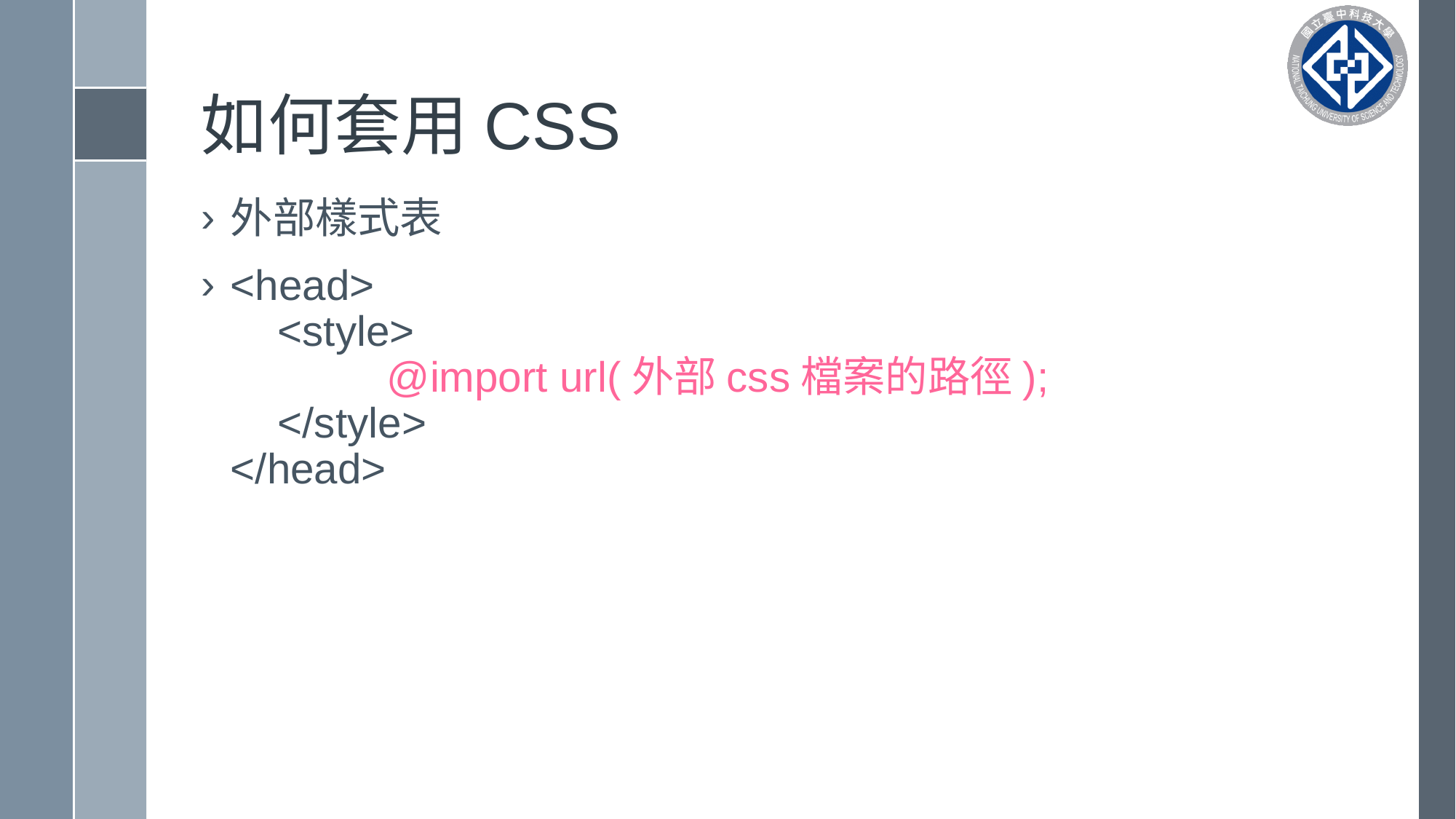

# 如何套用CSS
外部樣式表
<head>
    <style>
	    @import url(外部css檔案的路徑);
    </style>
</head>